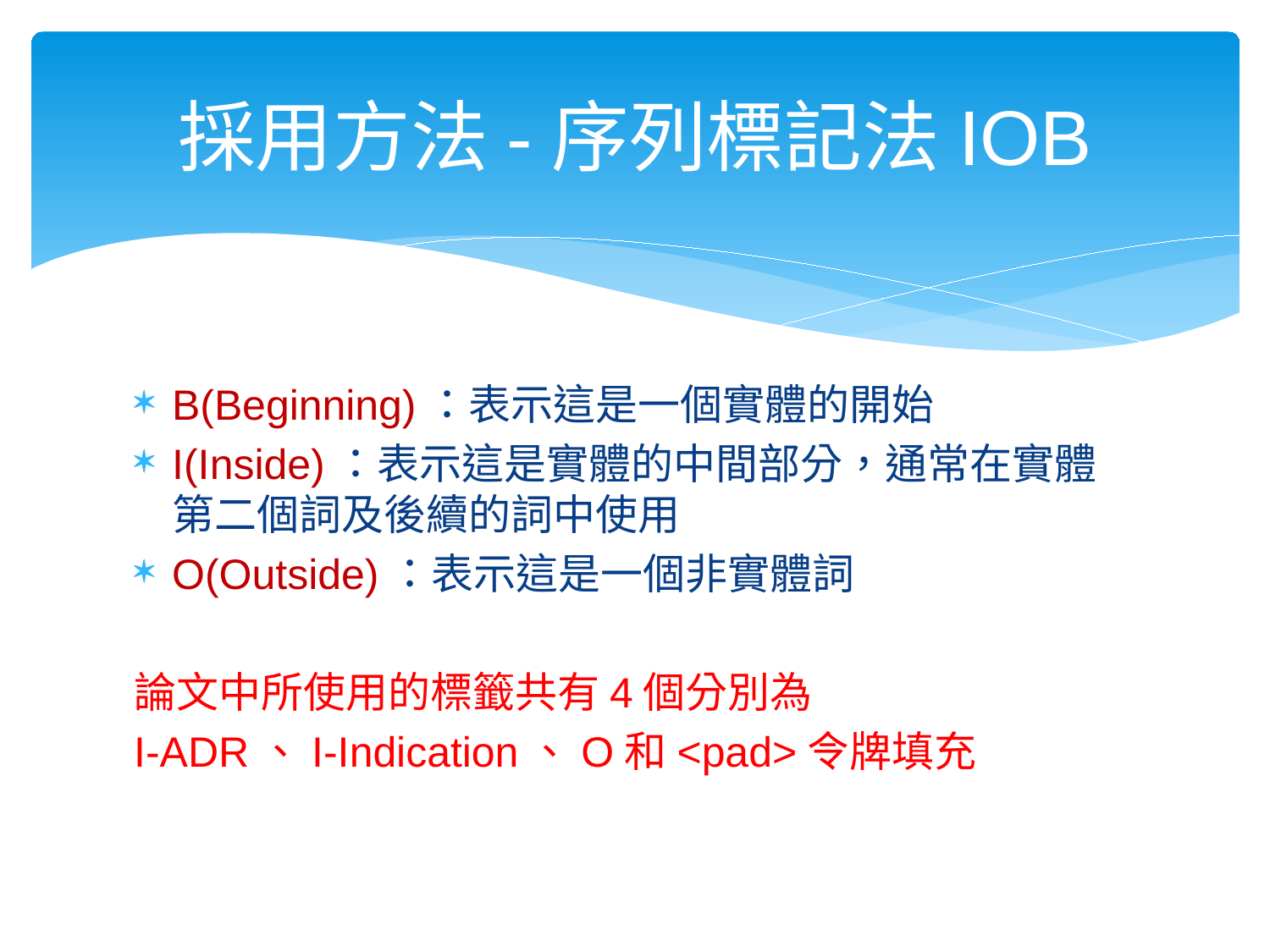

# 採用方法-序列標記法IOB
B(Beginning)：表示這是一個實體的開始
I(Inside)：表示這是實體的中間部分，通常在實體第二個詞及後續的詞中使用
O(Outside)：表示這是一個非實體詞

論文中所使用的標籤共有4個分別為
I-ADR、I-Indication、O和<pad>令牌填充